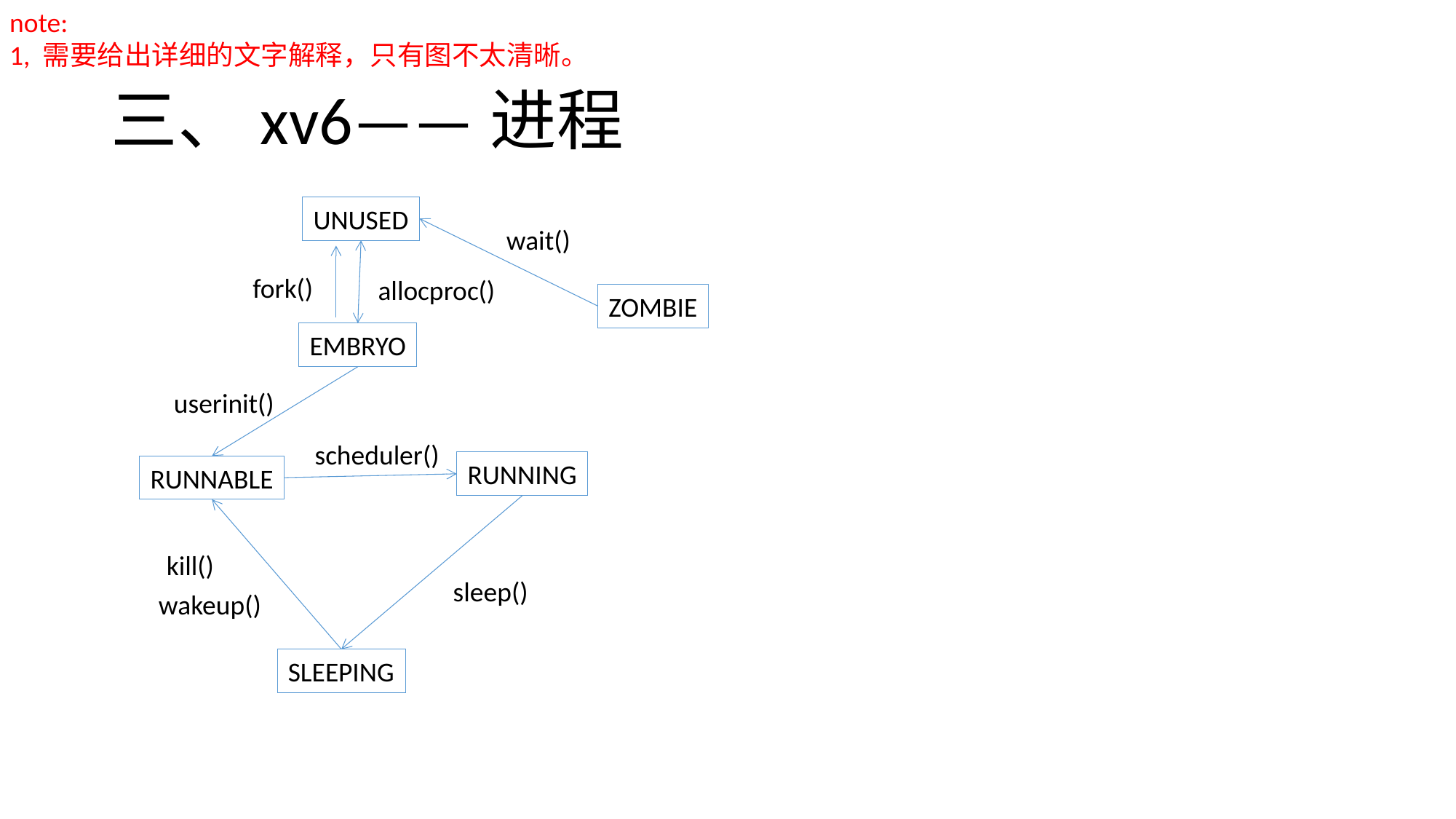

note:
1, 需要给出详细的文字解释，只有图不太清晰。
# 三、xv6——进程
UNUSED
wait()
fork()
allocproc()
ZOMBIE
EMBRYO
userinit()
scheduler()
RUNNING
RUNNABLE
kill()
sleep()
wakeup()
SLEEPING